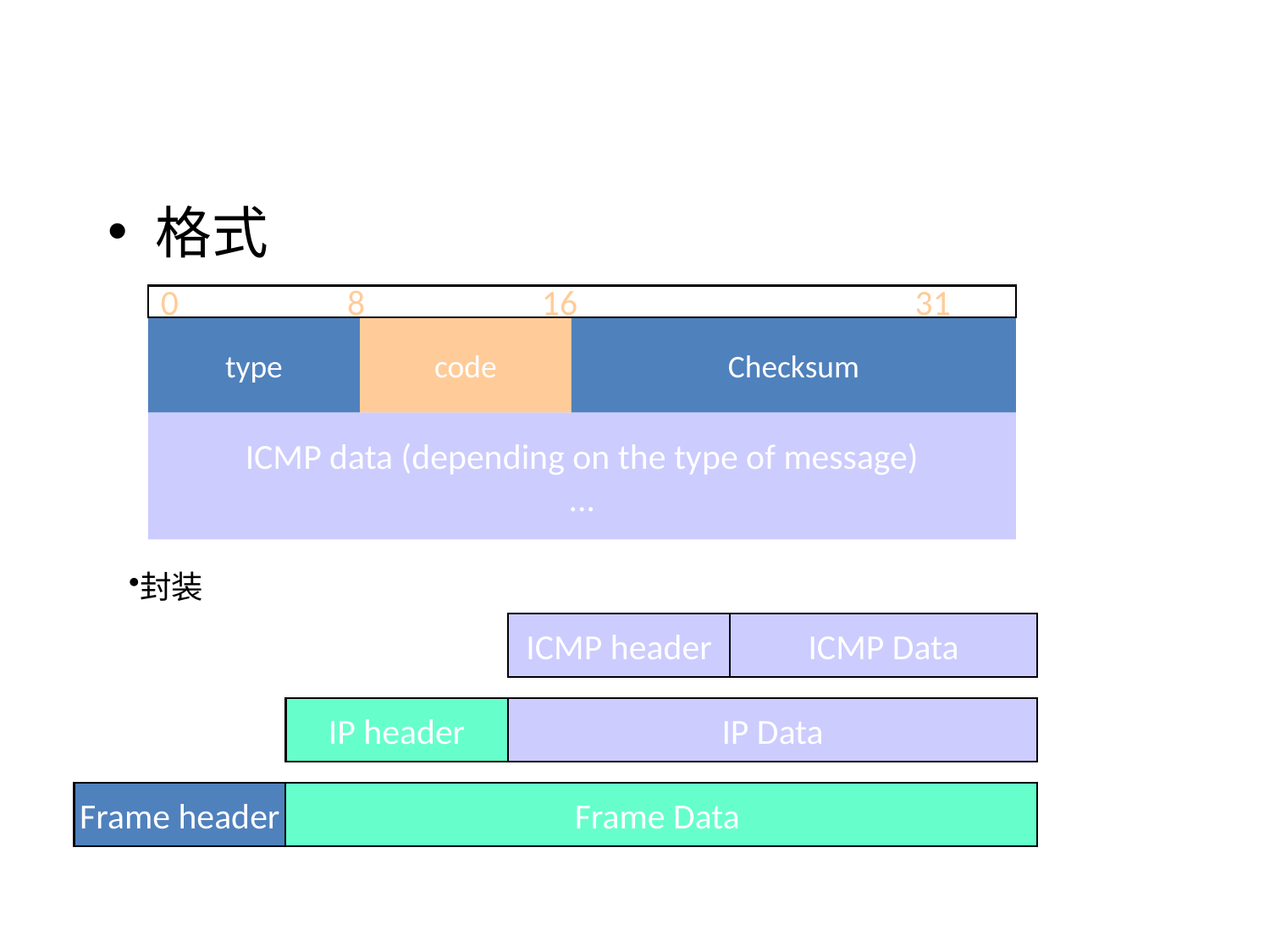

#
格式
0                     8                      16                                          31
type
code
Checksum
ICMP data (depending on the type of message)
...
封装
ICMP header
ICMP Data
IP header
IP Data
Frame header
Frame Data